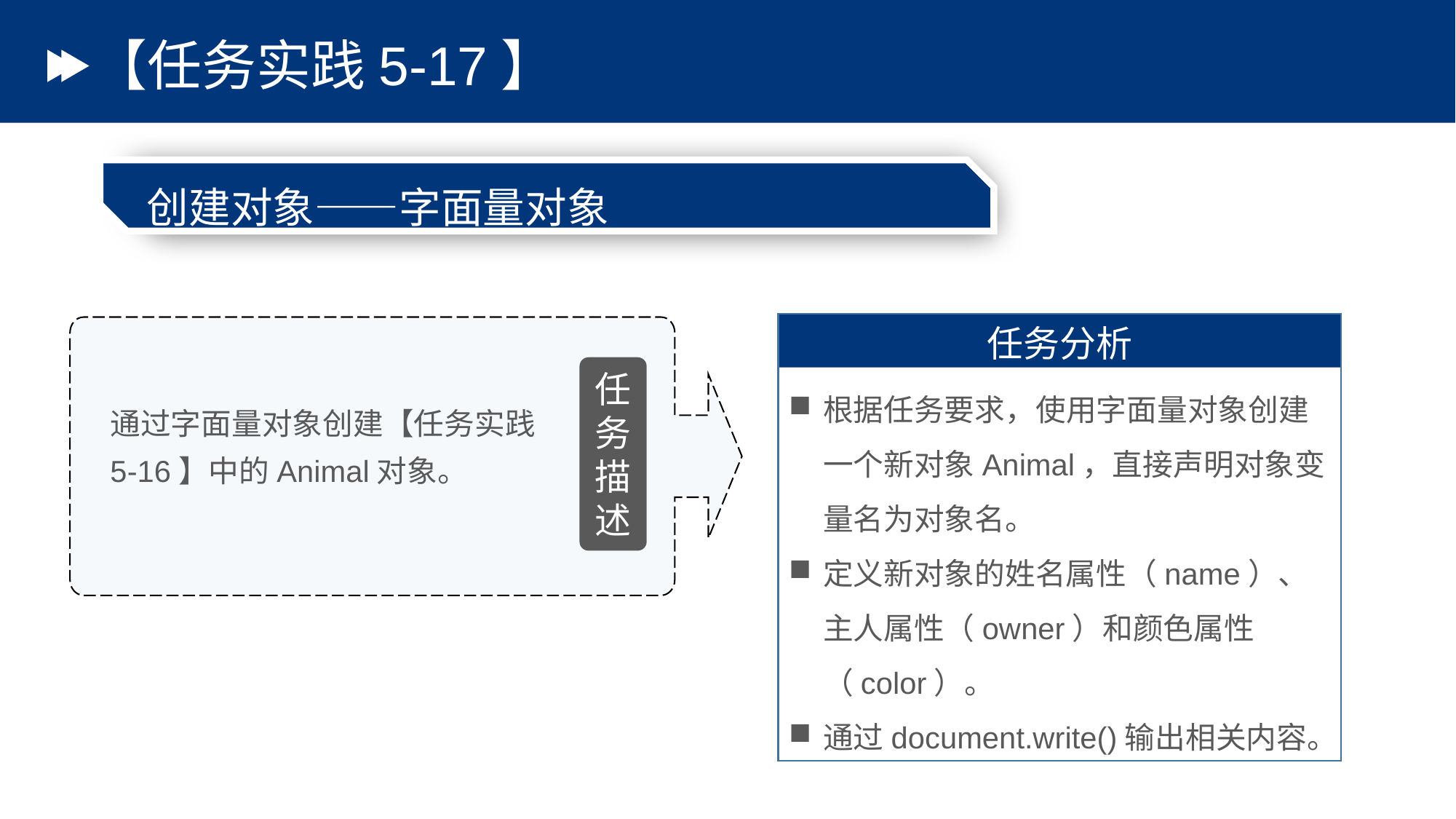

# 【任务实践5-17】
创建对象——字面量对象

任务分析
根据任务要求，使用字面量对象创建一个新对象Animal，直接声明对象变量名为对象名。
定义新对象的姓名属性（name）、主人属性（owner）和颜色属性（color）。
通过document.write()输出相关内容。

任务描述
通过字面量对象创建【任务实践5-16】中的Animal对象。